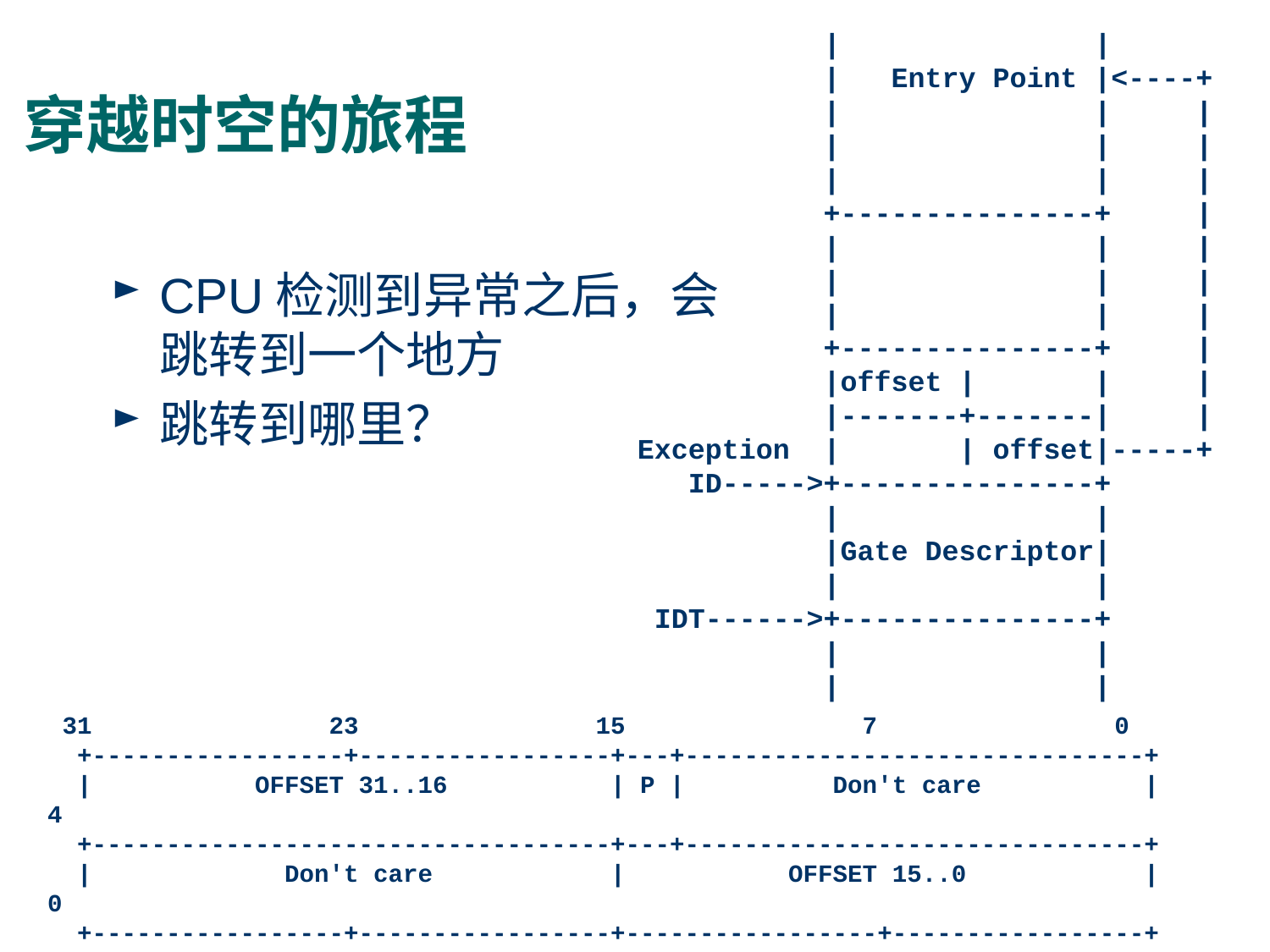

# 穿越时空的旅程
           |               |
           |   Entry Point |<----+
           |               |     |
           |               |     |
           |               |     |
           +---------------+     |
           |               |     |
           |               |     |
           |               |     |
           +---------------+     |
           |offset |       |     |
           |-------+-------|     |
Exception  |       | offset|-----+
   ID----->+---------------+
           |               |
           |Gate Descriptor|
           |               |
 IDT------>+---------------+
           |               |
           |               |
CPU检测到异常之后，会跳转到一个地方
跳转到哪里？
 31                23                15                7                0
  +-----------------+-----------------+---+-------------------------------+
  |           OFFSET 31..16           | P |          Don't care           |4
  +-----------------------------------+---+-------------------------------+
  |             Don't care            |           OFFSET 15..0            |0
  +-----------------+-----------------+-----------------+-----------------+